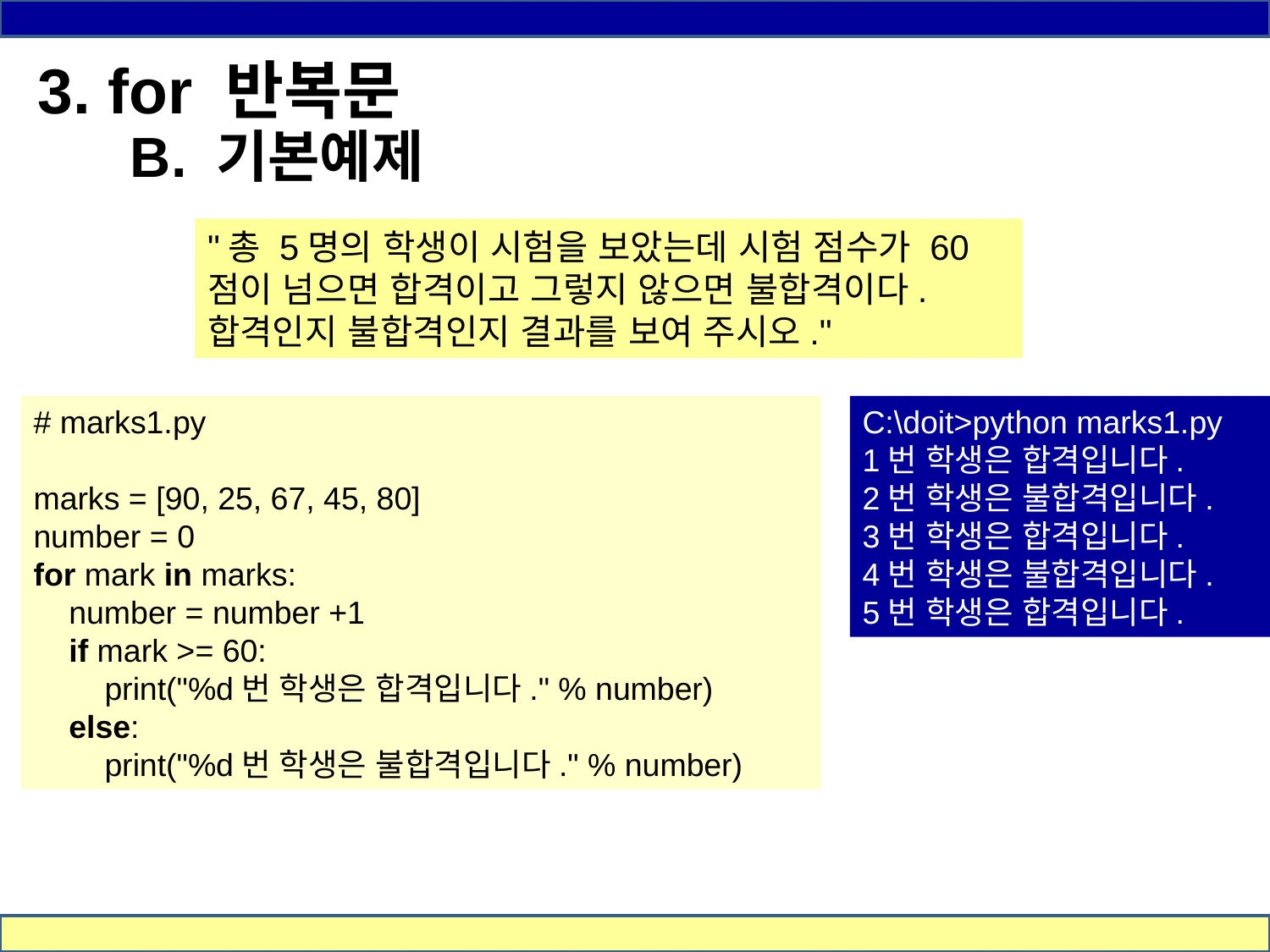

3. for 반복문
B. 기본예제
"총 5명의 학생이 시험을 보았는데 시험 점수가 60점이 넘으면 합격이고 그렇지 않으면 불합격이다. 합격인지 불합격인지 결과를 보여 주시오."
# marks1.py

marks = [90, 25, 67, 45, 80]
number = 0
for mark in marks:
    number = number +1
    if mark >= 60:
        print("%d번 학생은 합격입니다." % number)
    else:
        print("%d번 학생은 불합격입니다." % number)
C:\doit>python marks1.py
1번 학생은 합격입니다.
2번 학생은 불합격입니다.
3번 학생은 합격입니다.
4번 학생은 불합격입니다.
5번 학생은 합격입니다.